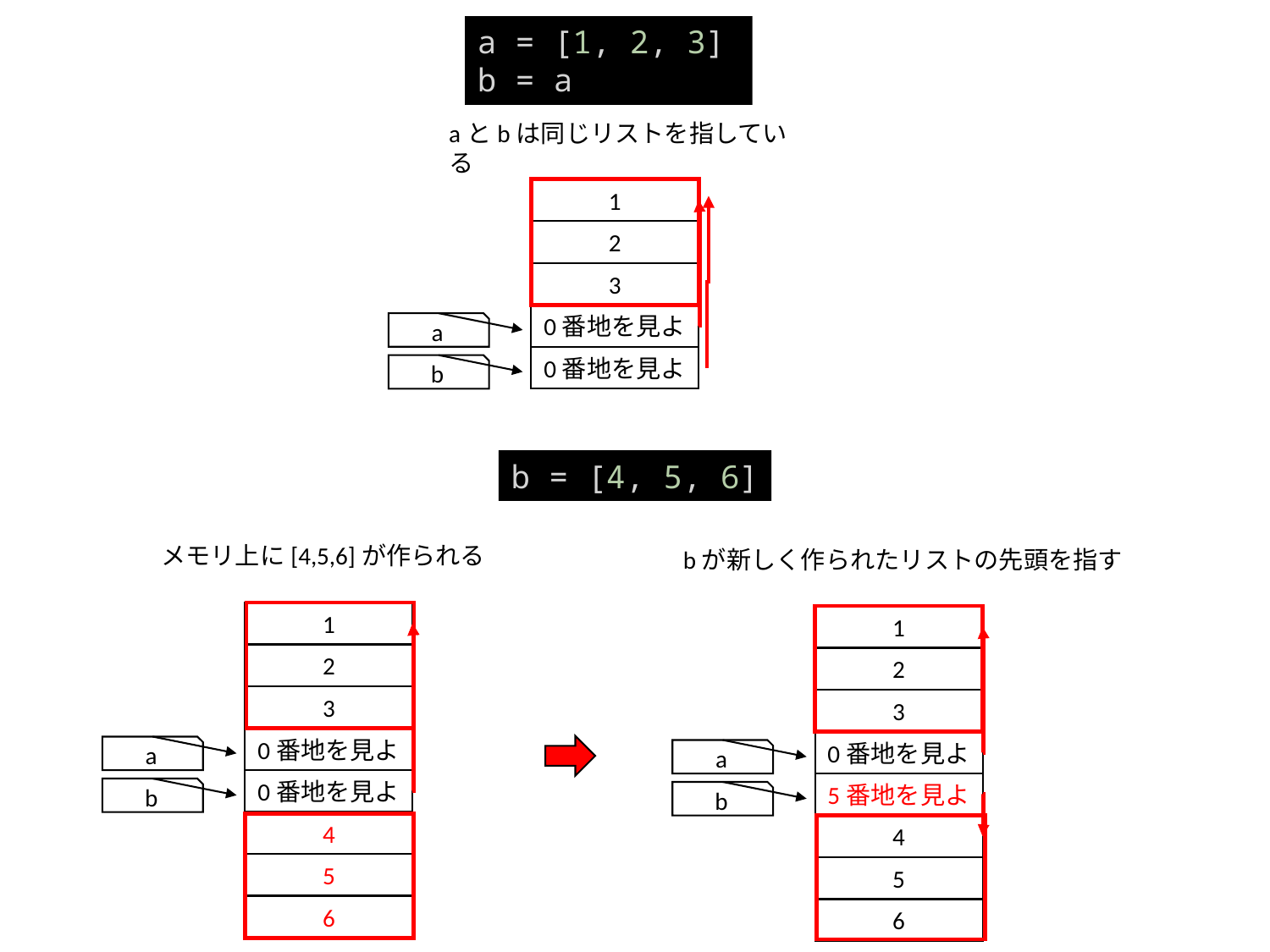

a = [1, 2, 3]
b = a
aとbは同じリストを指している
1

2
3
0番地を見よ
a
0番地を見よ
b
b = [4, 5, 6]
メモリ上に[4,5,6]が作られる
bが新しく作られたリストの先頭を指す
1

1

2
2
3
3
0番地を見よ
0番地を見よ

a
a
0番地を見よ
5番地を見よ
b
b
4

4
5
5
6
6